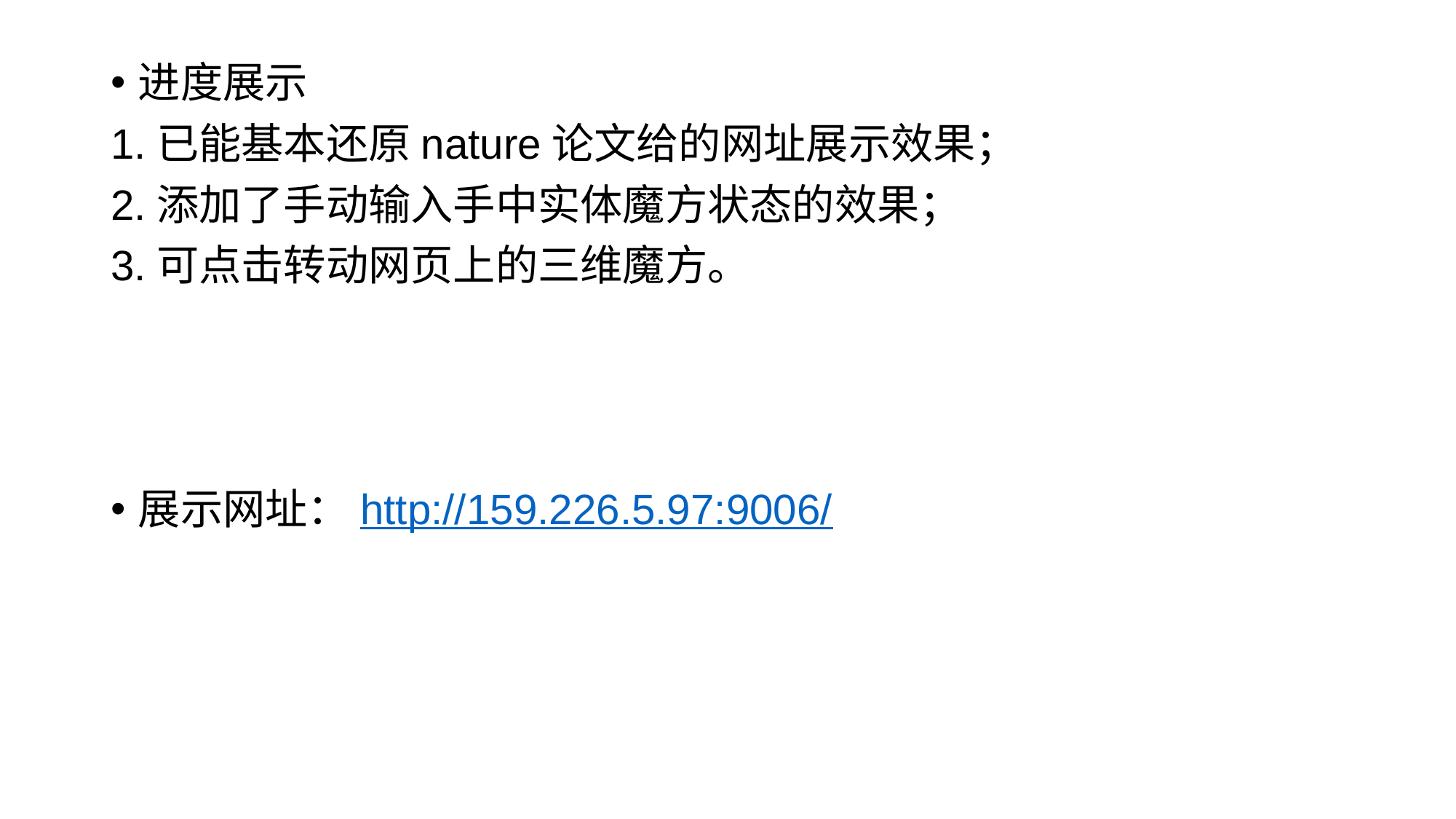

进度展示
1.已能基本还原nature论文给的网址展示效果；
2.添加了手动输入手中实体魔方状态的效果；
3.可点击转动网页上的三维魔方。

展示网址：http://159.226.5.97:9006/